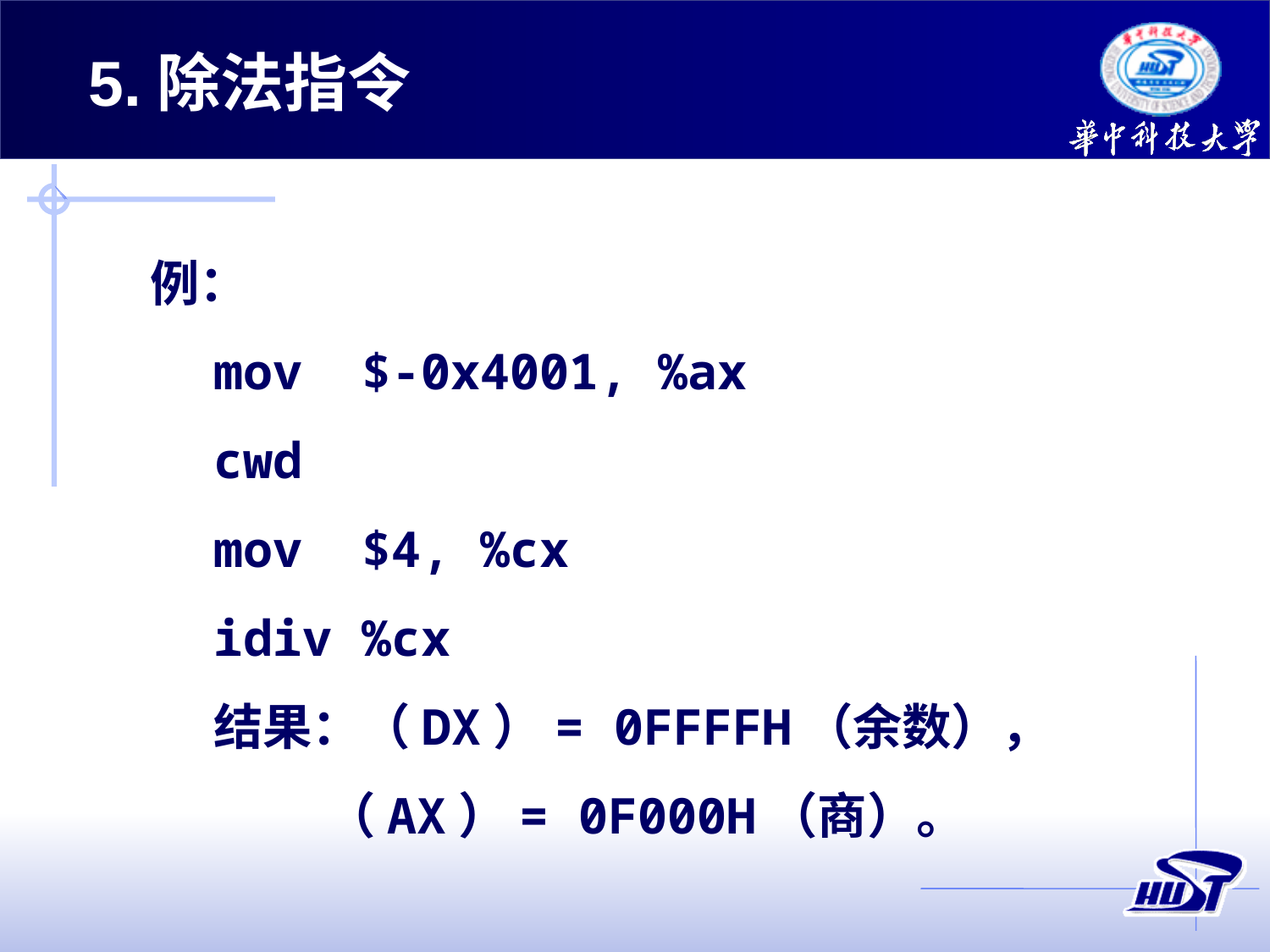

5.除法指令
例：
mov  $-0x4001, %ax
cwd
mov  $4, %cx
idiv %cx
结果：（DX）= 0FFFFH（余数），
         （AX）= 0F000H（商）。